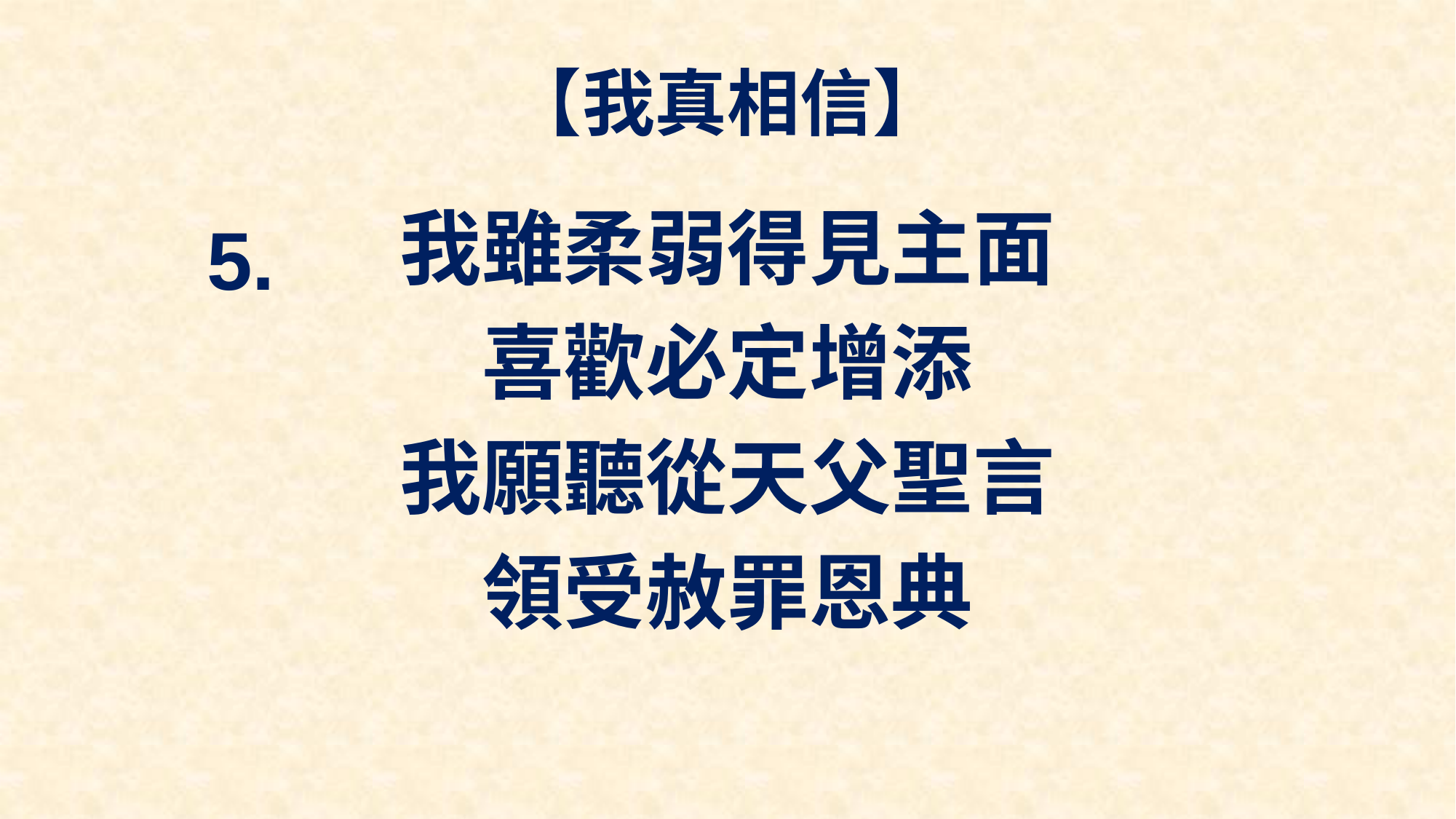

# 【我真相信】
我雖柔弱得見主面
喜歡必定增添
我願聽從天父聖言
領受赦罪恩典
5.